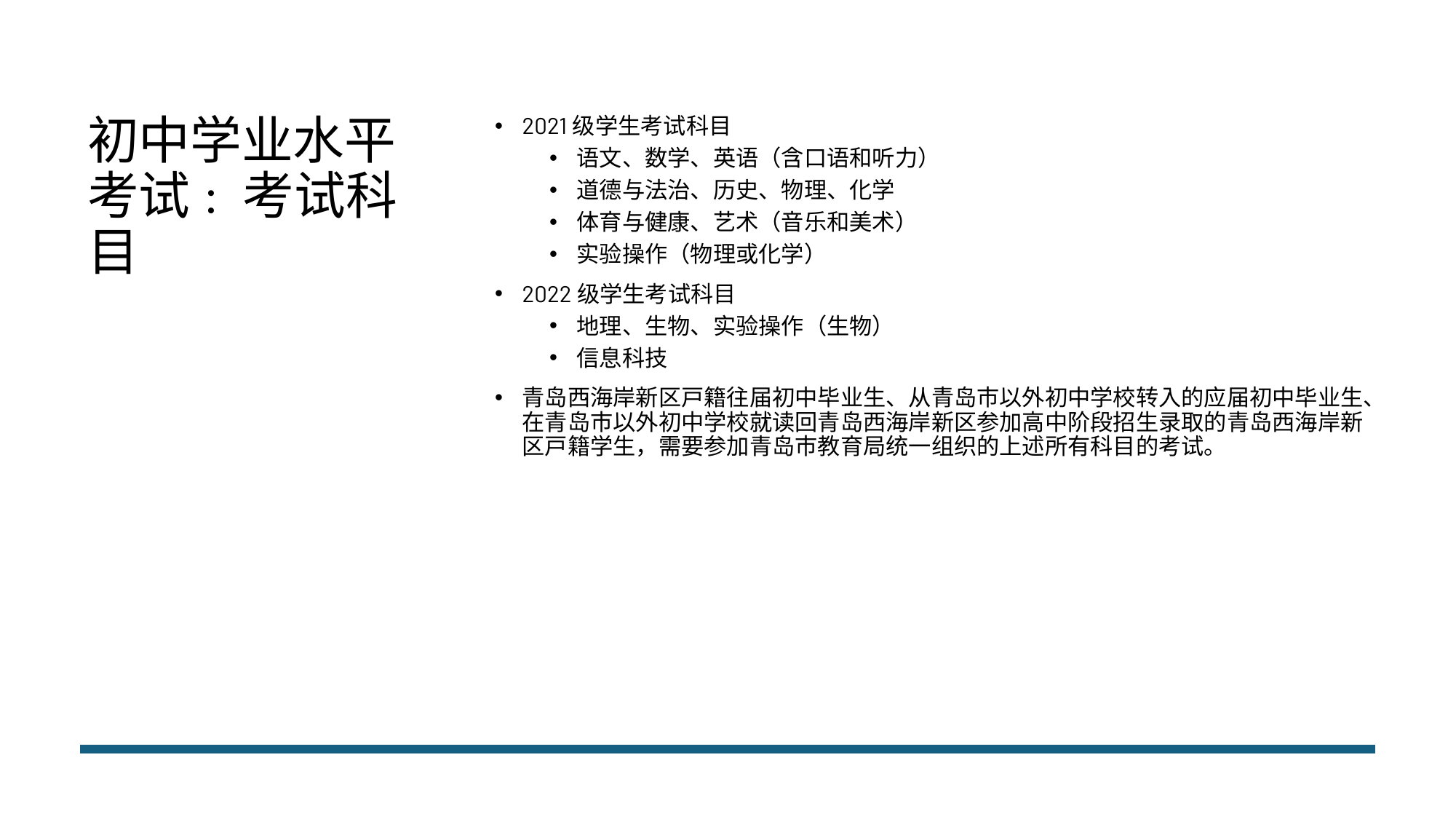

# 初中学业水平考试: 考试科目
2021级学生考试科目
语文、数学、英语（含口语和听力）
道德与法治、历史、物理、化学
体育与健康、艺术（音乐和美术）
实验操作（物理或化学）
2022级学生考试科目
地理、生物、实验操作（生物）
信息科技
青岛西海岸新区户籍往届初中毕业生、从青岛市以外初中学校转入的应届初中毕业生、在青岛市以外初中学校就读回青岛西海岸新区参加高中阶段招生录取的青岛西海岸新区户籍学生，需要参加青岛市教育局统一组织的上述所有科目的考试。